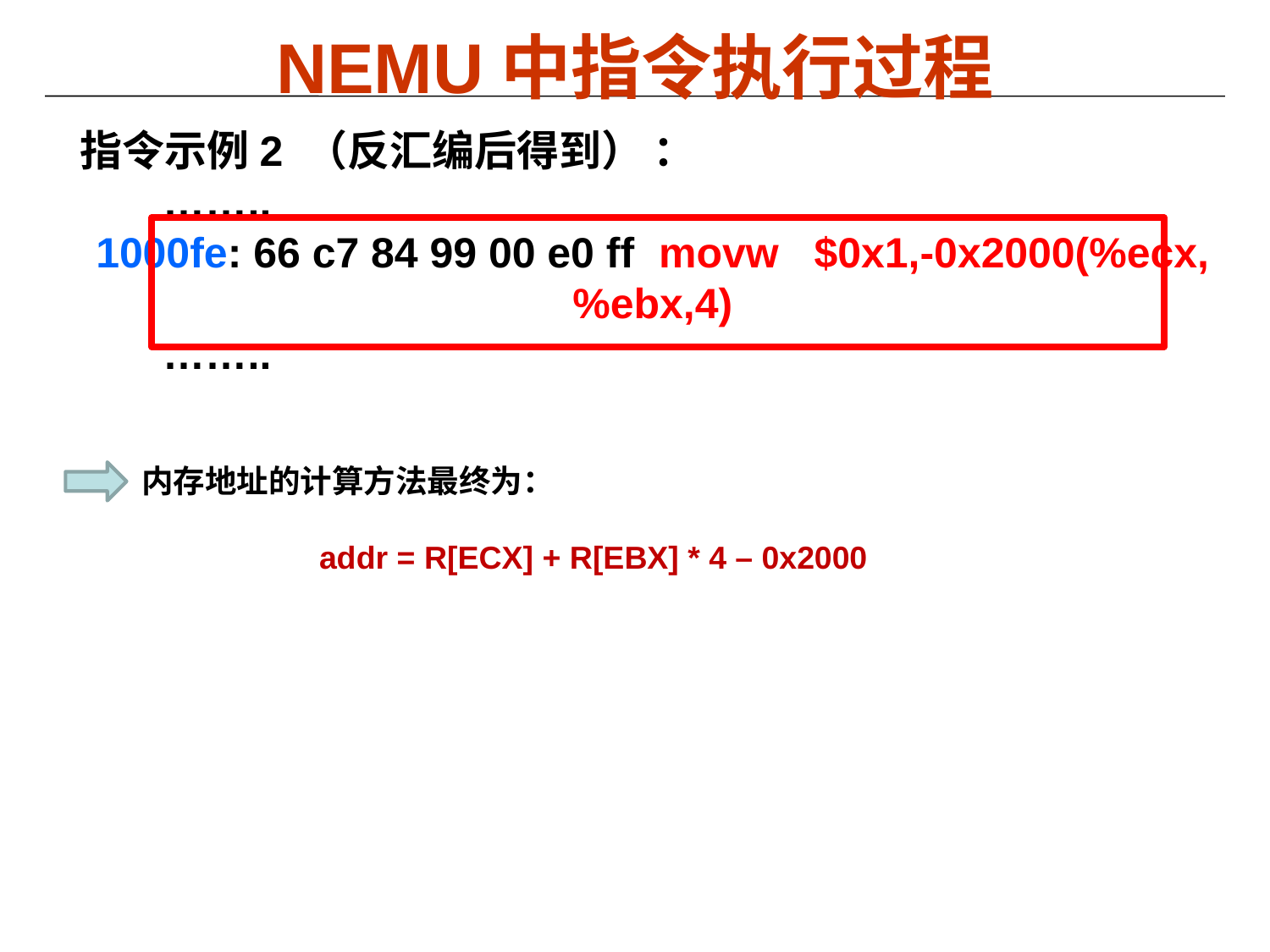

# NEMU中指令执行过程

指令示例2 （反汇编后得到） ：
       ……..
1000fe: 66 c7 84 99 00 e0 ff  movw   $0x1,-0x2000(%ecx,%ebx,4)
       ……..

内存地址的计算方法最终为：

                    addr = R[ECX] + R[EBX] * 4 – 0x2000